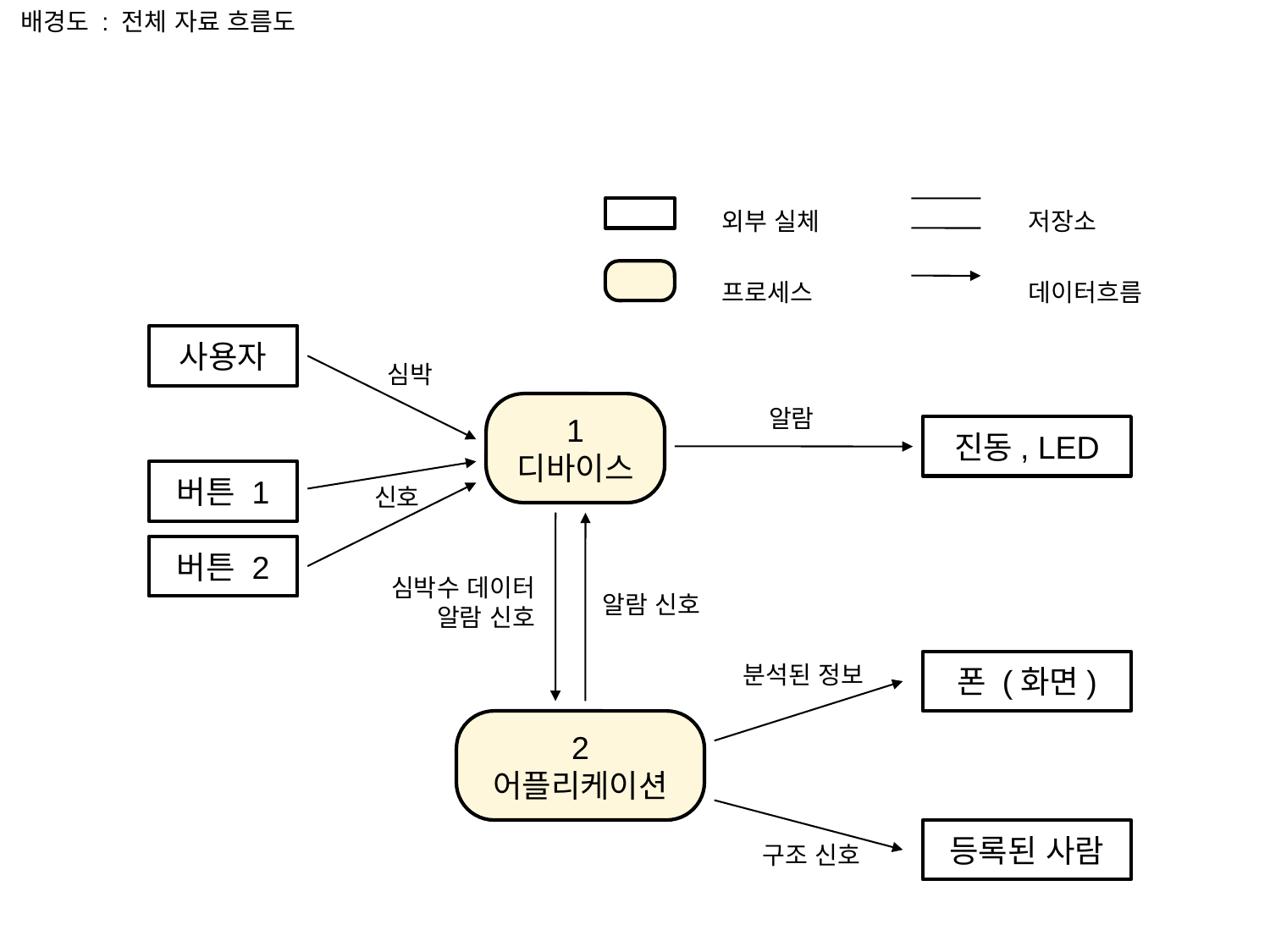

배경도 : 전체 자료 흐름도
외부 실체
프로세스
저장소
데이터흐름

사용자
심박
1
디바이스
알람
진동, LED
버튼 1
신호
버튼 2
심박수 데이터
알람 신호
알람 신호
폰 (화면)
분석된 정보
2
어플리케이션
등록된 사람
구조 신호